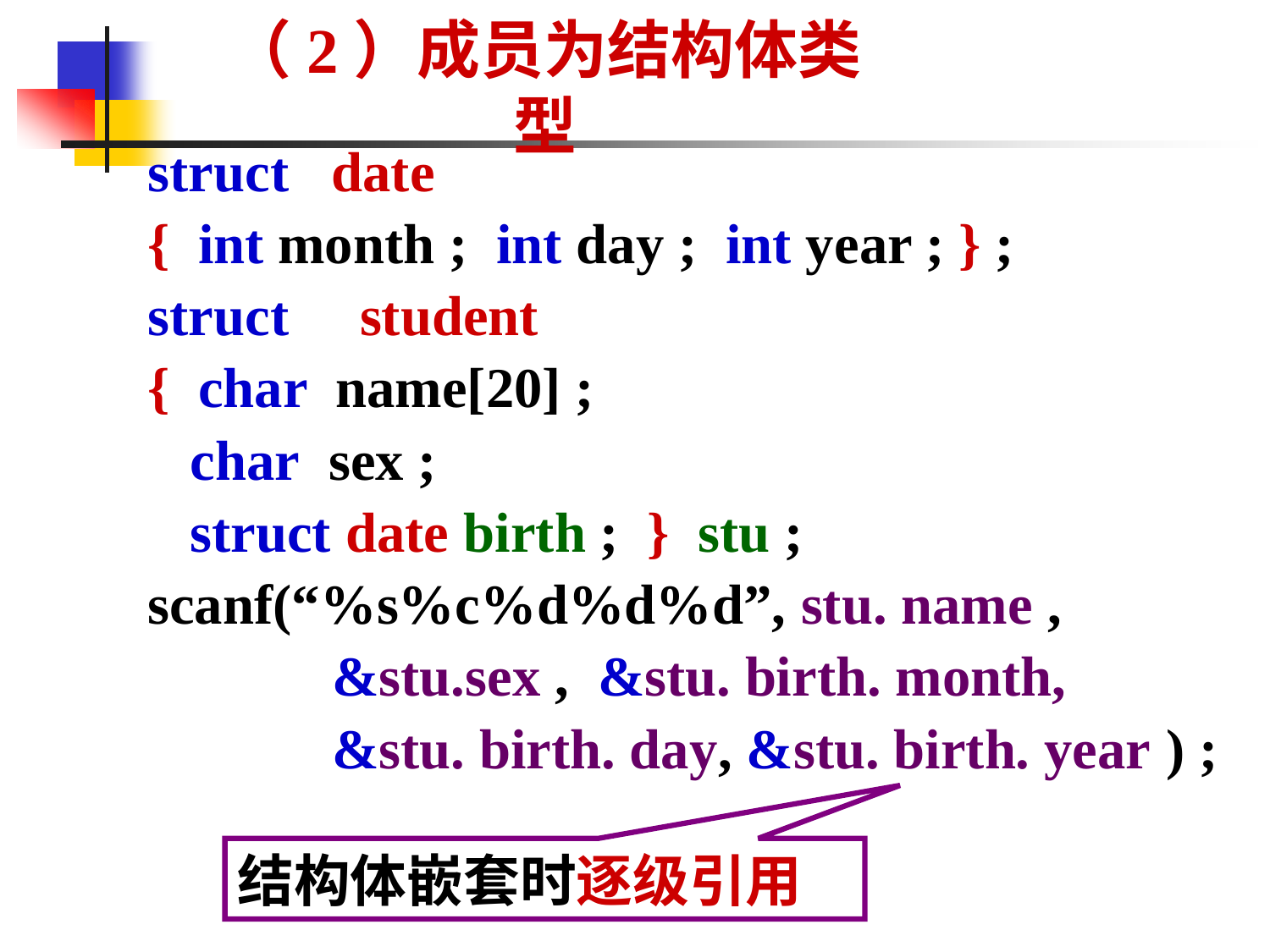

（2）成员为结构体类型
struct   date
{  int month ;  int day ;  int year ; } ;
struct     student
{  char  name[20] ;
   char  sex ;
   struct date birth ;  }  stu ;
scanf(“%s%c%d%d%d”, stu. name ,
             &stu.sex ,  &stu. birth. month,
             &stu. birth. day, &stu. birth. year ) ;
结构体嵌套时逐级引用